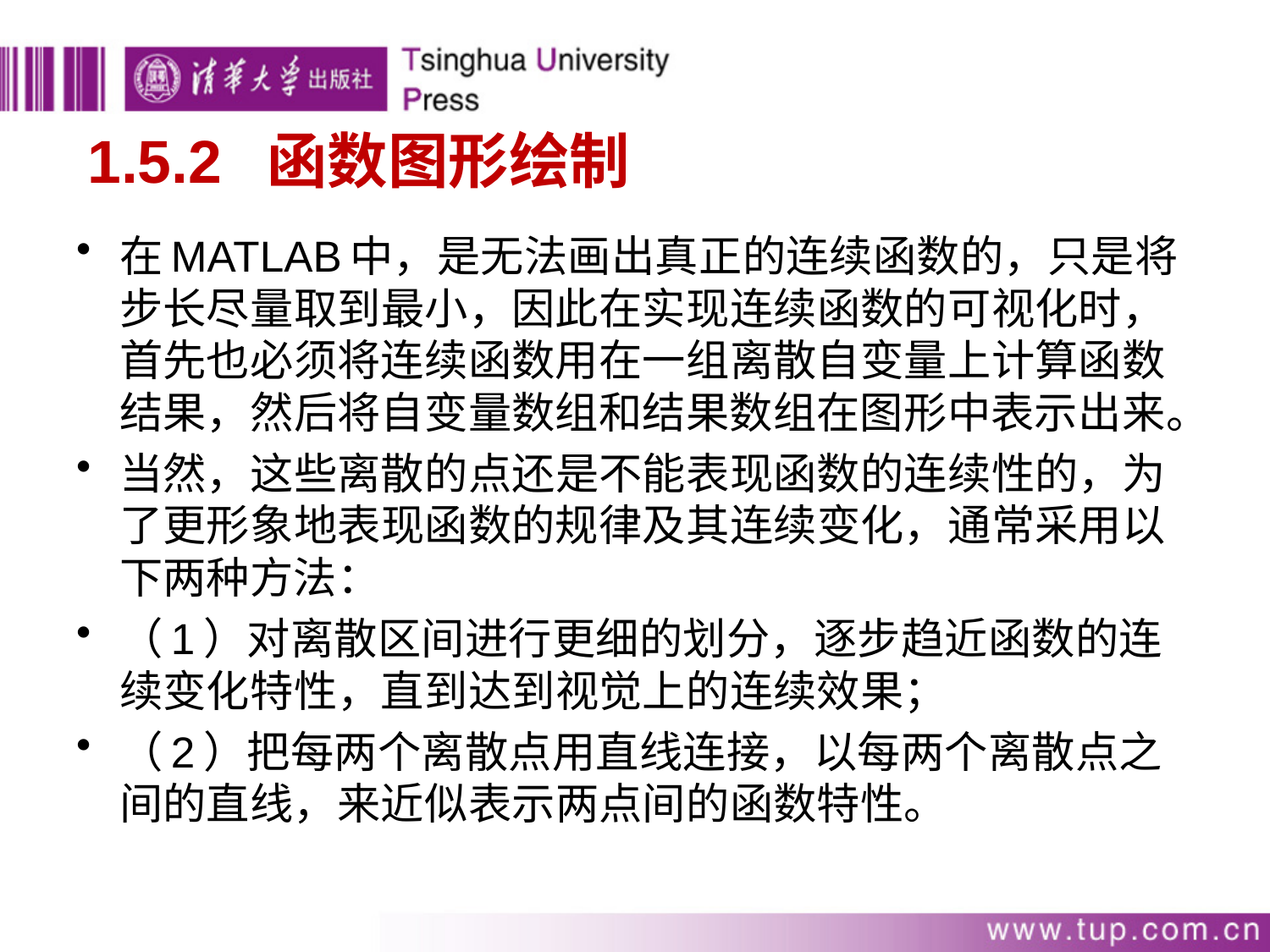

# 1.5.2  函数图形绘制
在MATLAB中，是无法画出真正的连续函数的，只是将步长尽量取到最小，因此在实现连续函数的可视化时，首先也必须将连续函数用在一组离散自变量上计算函数结果，然后将自变量数组和结果数组在图形中表示出来。
当然，这些离散的点还是不能表现函数的连续性的，为了更形象地表现函数的规律及其连续变化，通常采用以下两种方法：
（1）对离散区间进行更细的划分，逐步趋近函数的连续变化特性，直到达到视觉上的连续效果；
（2）把每两个离散点用直线连接，以每两个离散点之间的直线，来近似表示两点间的函数特性。